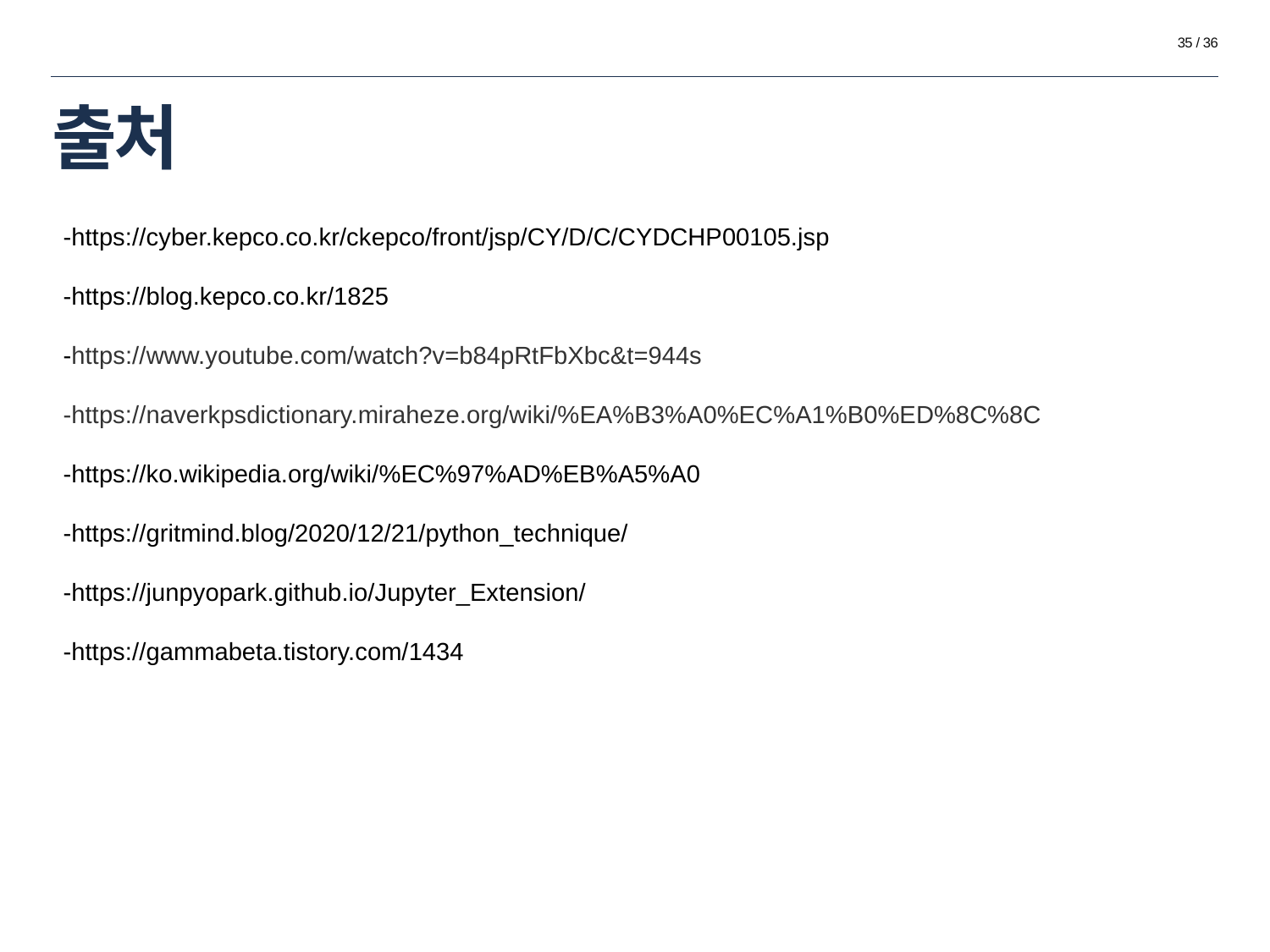

35 / 36
출처
-https://cyber.kepco.co.kr/ckepco/front/jsp/CY/D/C/CYDCHP00105.jsp

-https://blog.kepco.co.kr/1825

-https://www.youtube.com/watch?v=b84pRtFbXbc&t=944s

-https://naverkpsdictionary.miraheze.org/wiki/%EA%B3%A0%EC%A1%B0%ED%8C%8C

-https://ko.wikipedia.org/wiki/%EC%97%AD%EB%A5%A0

-https://gritmind.blog/2020/12/21/python_technique/

-https://junpyopark.github.io/Jupyter_Extension/

-https://gammabeta.tistory.com/1434